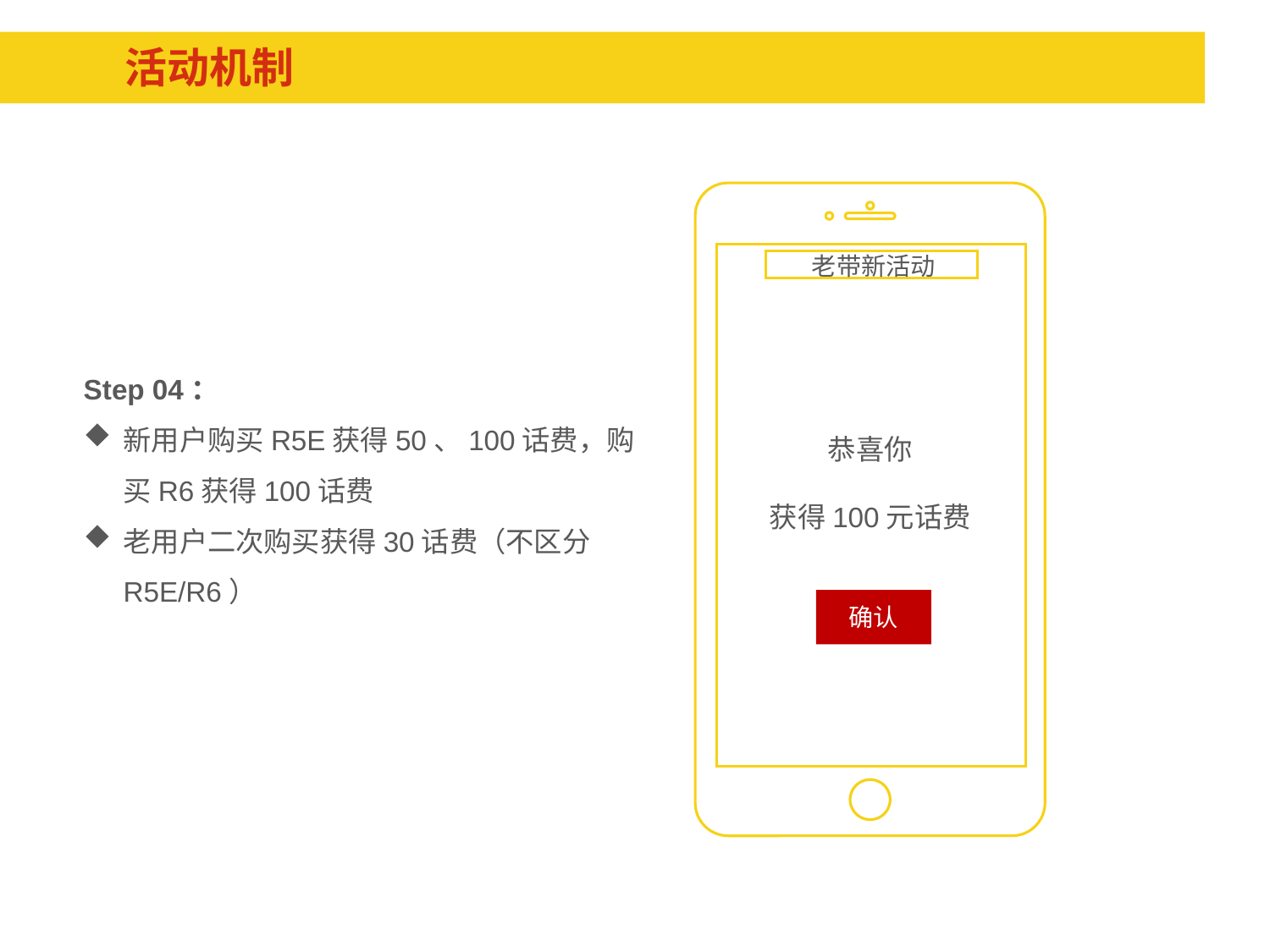

# 活动机制

Scan Promotion QR Code

老带新活动
Step 04：
新用户购买R5E获得50、100话费，购买R6获得100话费
老用户二次购买获得30话费（不区分R5E/R6）
恭喜你
获得100元话费
确认